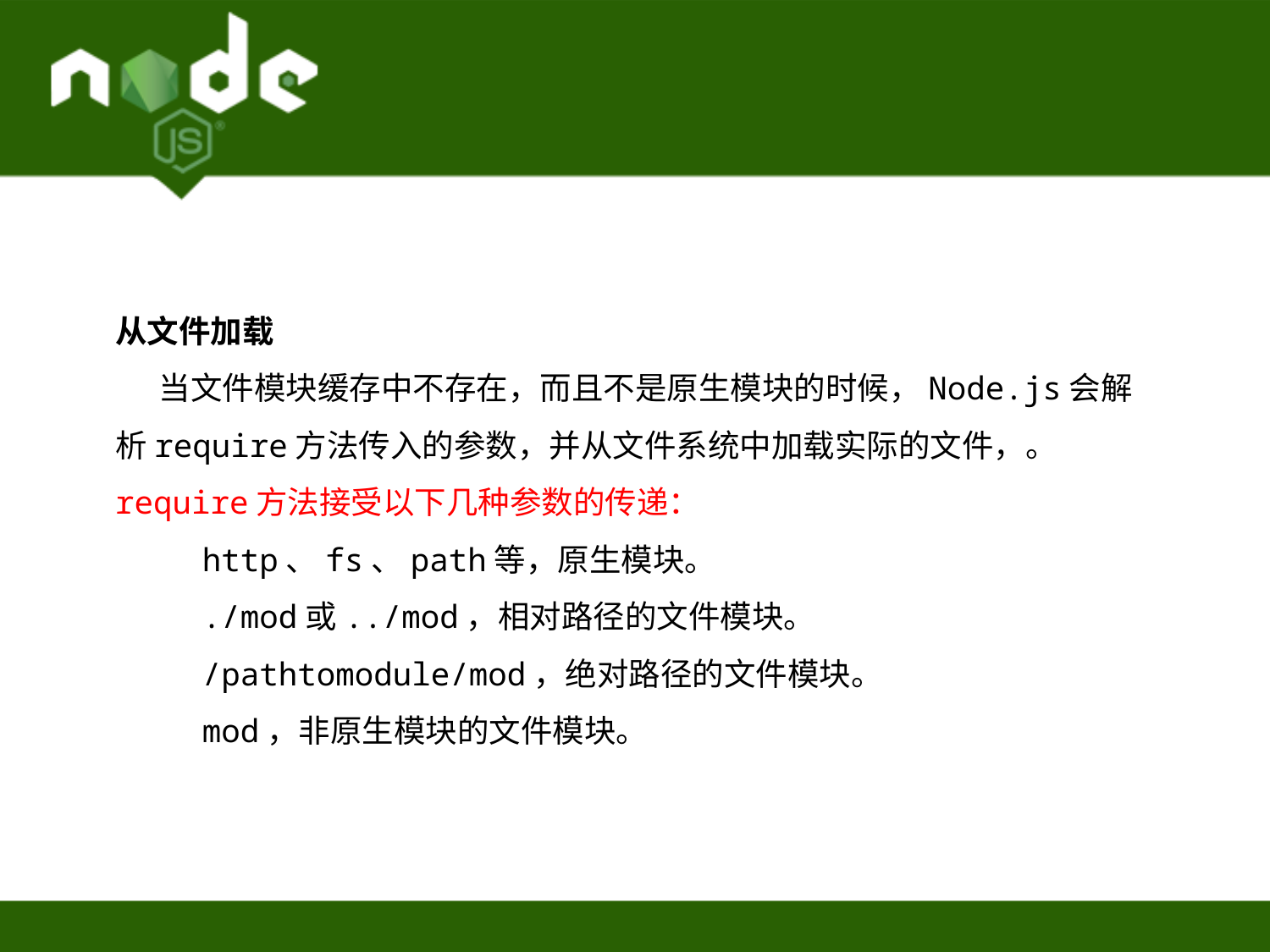

从文件加载
     当文件模块缓存中不存在，而且不是原生模块的时候，Node.js会解析require方法传入的参数，并从文件系统中加载实际的文件，。
require方法接受以下几种参数的传递：
http、fs、path等，原生模块。
./mod或../mod，相对路径的文件模块。
/pathtomodule/mod，绝对路径的文件模块。
mod，非原生模块的文件模块。